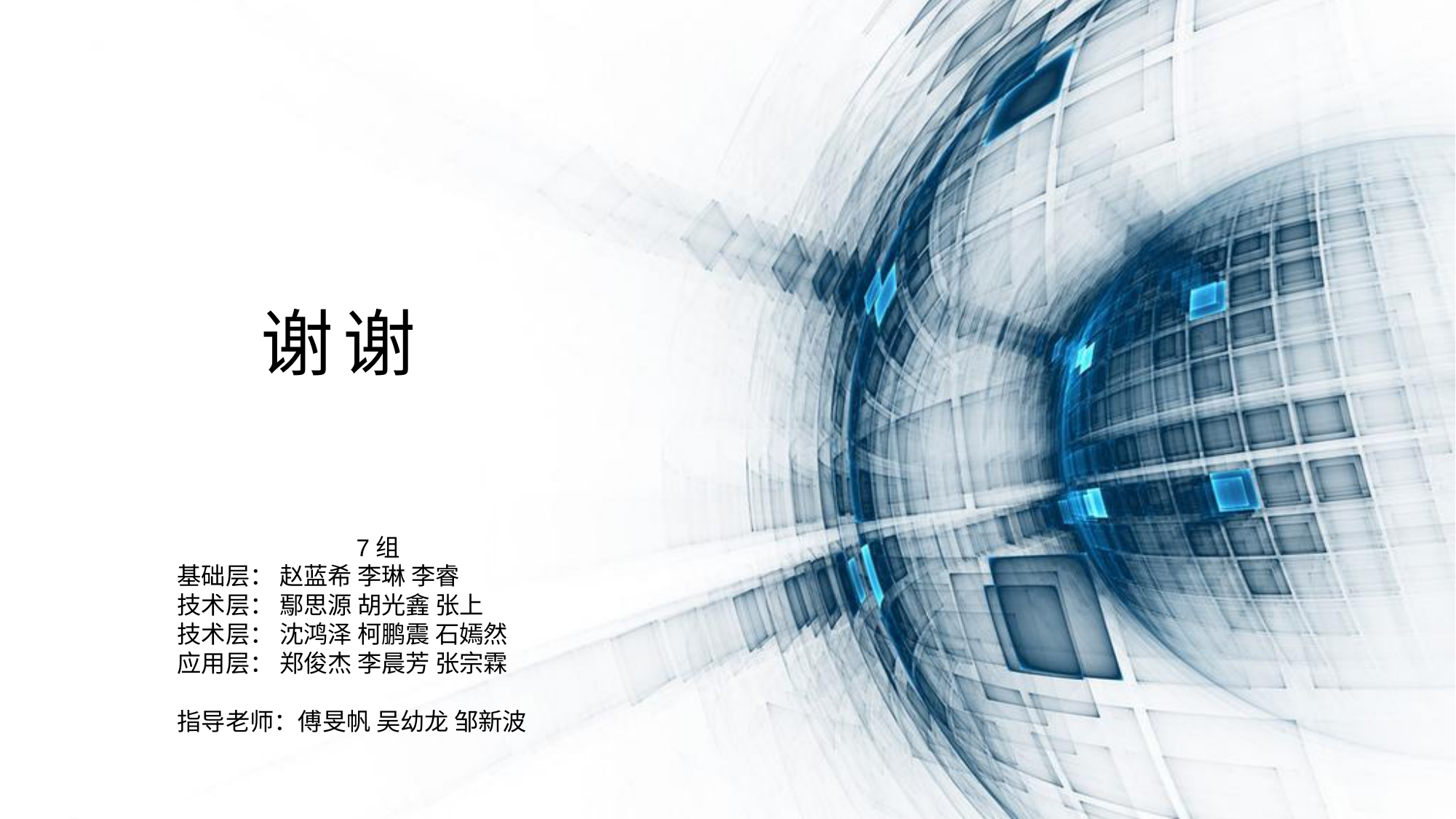

谢谢
7组
基础层： 赵蓝希 李琳 李睿
技术层： 鄢思源 胡光錱 张上
技术层： 沈鸿泽 柯鹏震 石嫣然
应用层： 郑俊杰 李晨芳 张宗霖

指导老师：傅旻帆 吴幼龙 邹新波